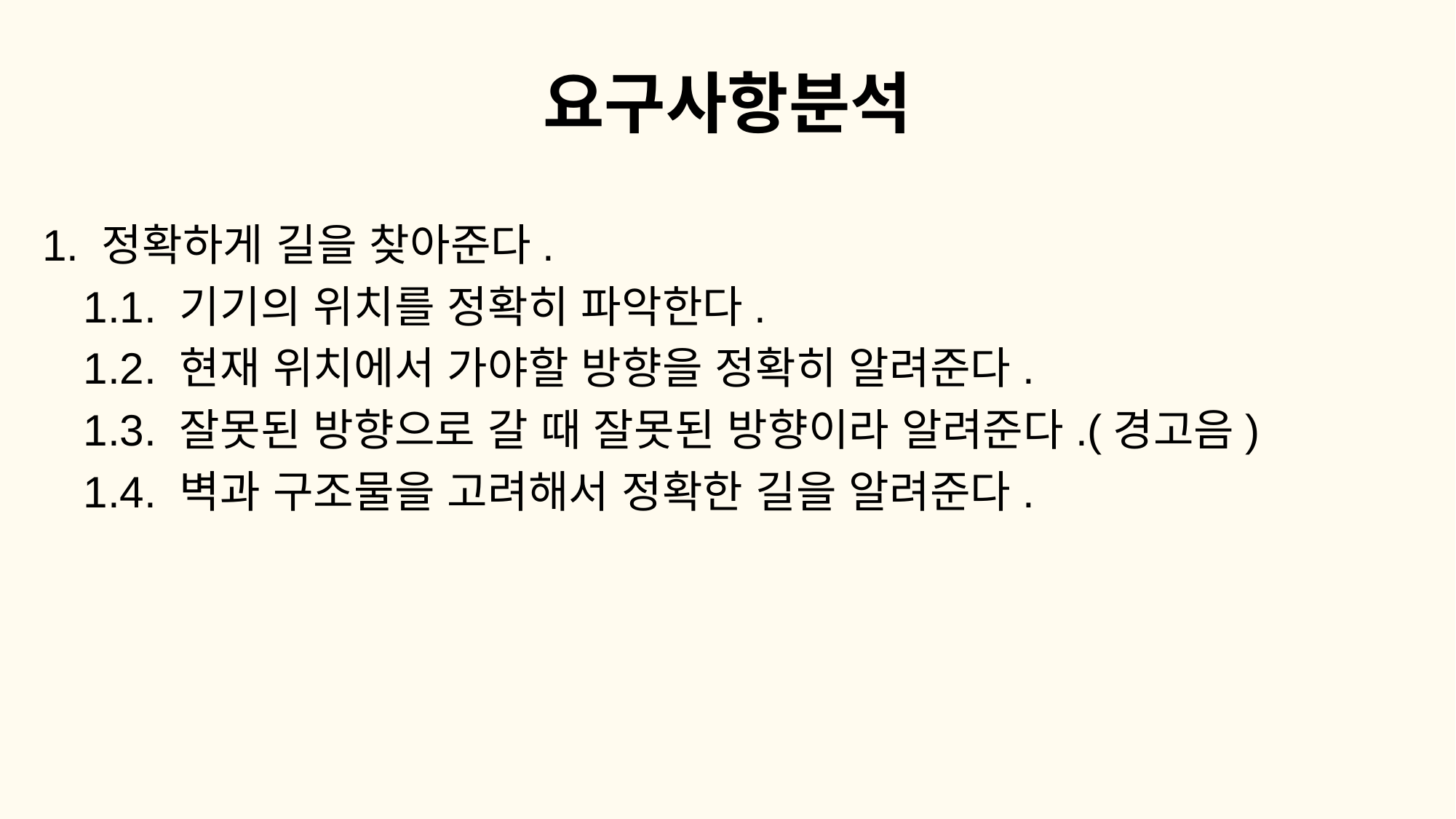

# 요구사항분석
1. 정확하게 길을 찾아준다.
	1.1. 기기의 위치를 정확히 파악한다.
	1.2. 현재 위치에서 가야할 방향을 정확히 알려준다.
	1.3. 잘못된 방향으로 갈 때 잘못된 방향이라 알려준다.(경고음)
	1.4. 벽과 구조물을 고려해서 정확한 길을 알려준다.